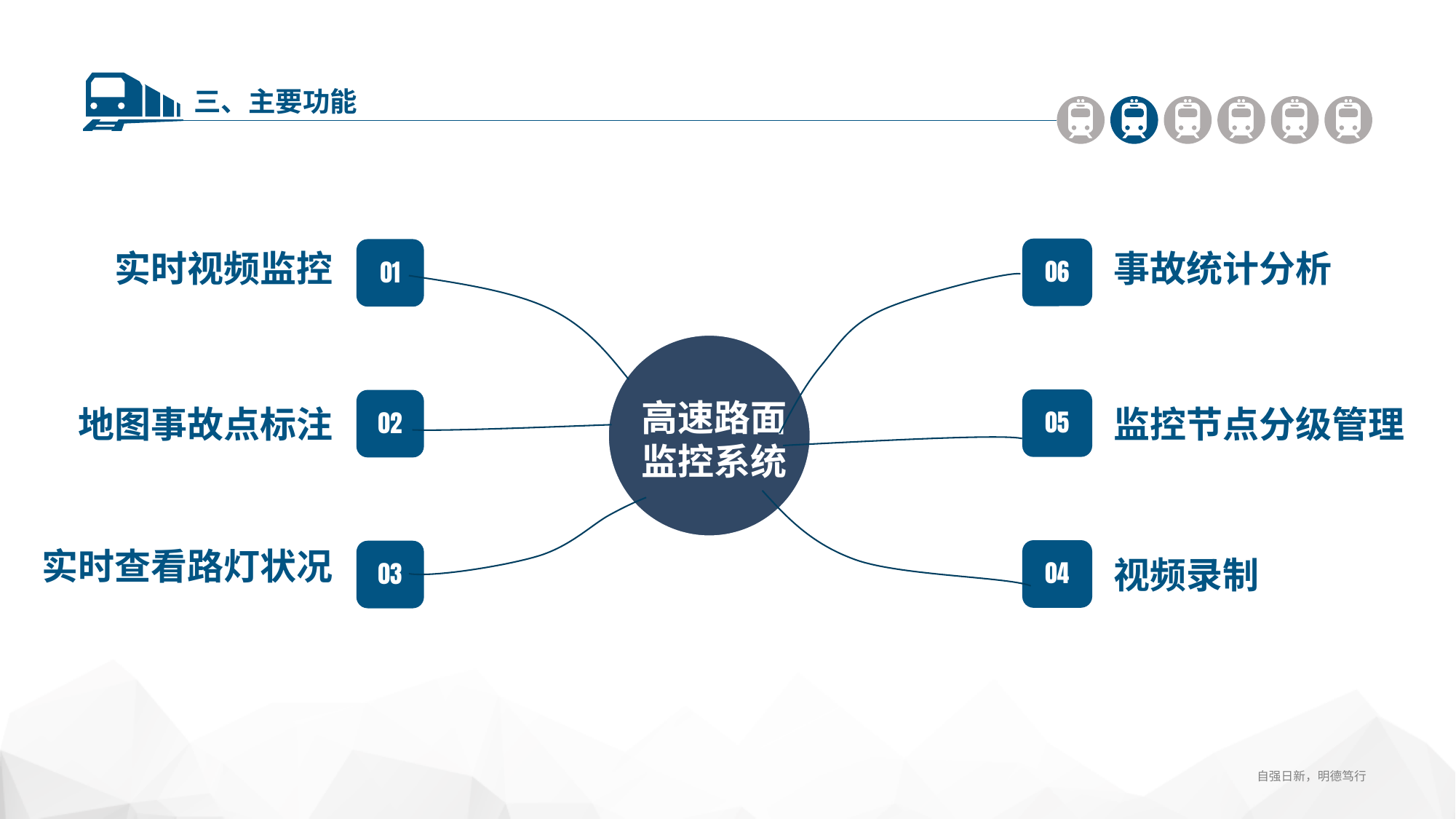

三、主要功能
06
01
实时视频监控
事故统计分析

高速路面监控系统
05
02
监控节点分级管理
地图事故点标注

04
03
实时查看路灯状况
视频录制
自强日新，明德笃行